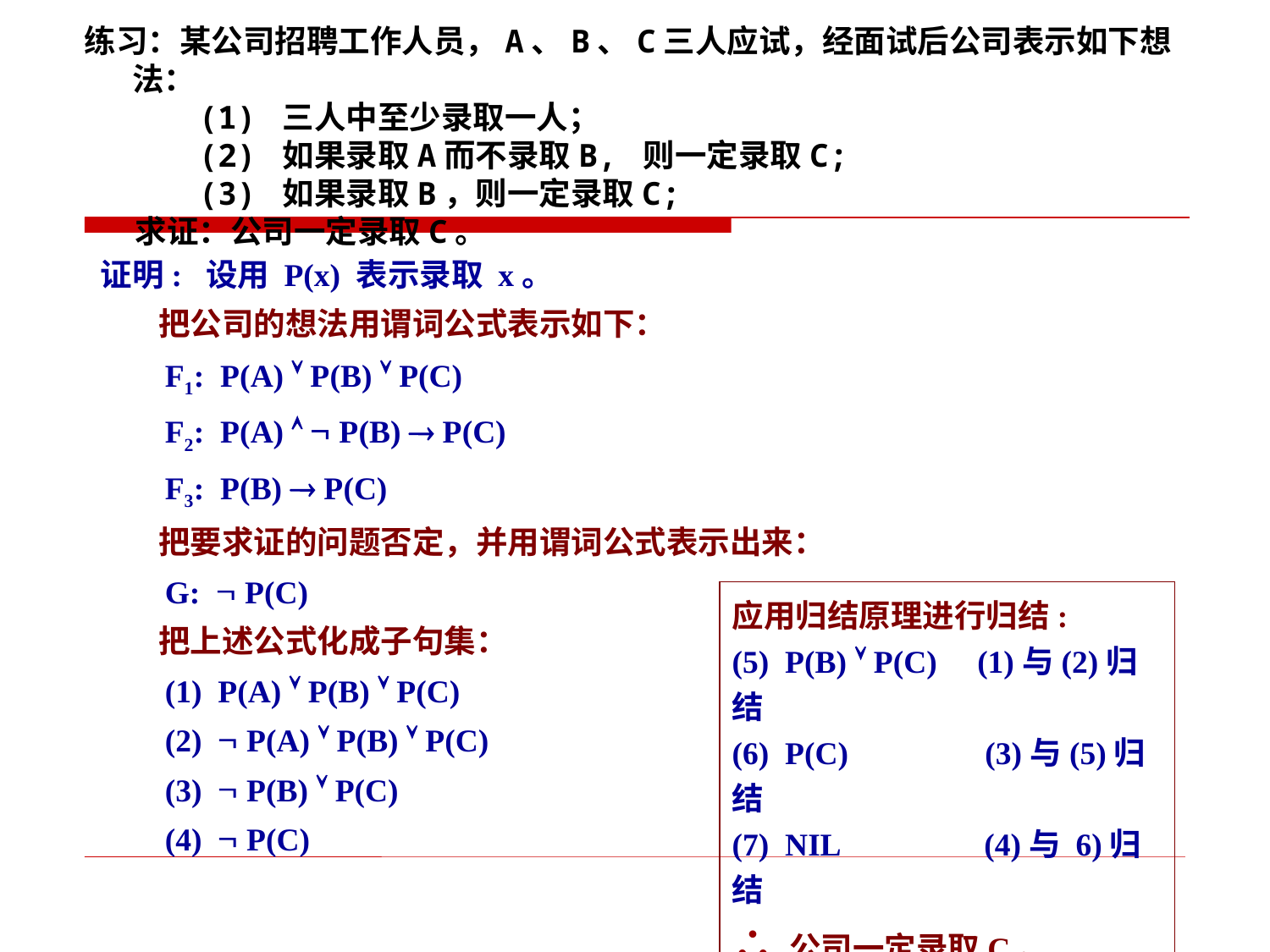

练习：某公司招聘工作人员，A、B、C三人应试，经面试后公司表示如下想法：
      (1) 三人中至少录取一人；
      (2) 如果录取A而不录取B, 则一定录取C;
      (3) 如果录取B，则一定录取C;
      求证：公司一定录取C。
证明:  设用 P(x) 表示录取 x。
       把公司的想法用谓词公式表示如下：
        F1:  P(A) ∨ P(B) ∨ P(C)
        F2:  P(A) ∧ ¬ P(B) → P(C)
        F3:  P(B) → P(C)
       把要求证的问题否定，并用谓词公式表示出来：
        G:  ¬ P(C)
       把上述公式化成子句集：
        (1)  P(A) ∨ P(B) ∨ P(C)
        (2)  ¬ P(A) ∨ P(B) ∨ P(C)
        (3)  ¬ P(B) ∨ P(C)
        (4)  ¬ P(C)
应用归结原理进行归结:
(5)  P(B) ∨ P(C)     (1)与(2)归结
(6)  P(C)                 (3)与(5)归结
(7)  NIL                  (4)与 6)归结
∴ 公司一定录取C。